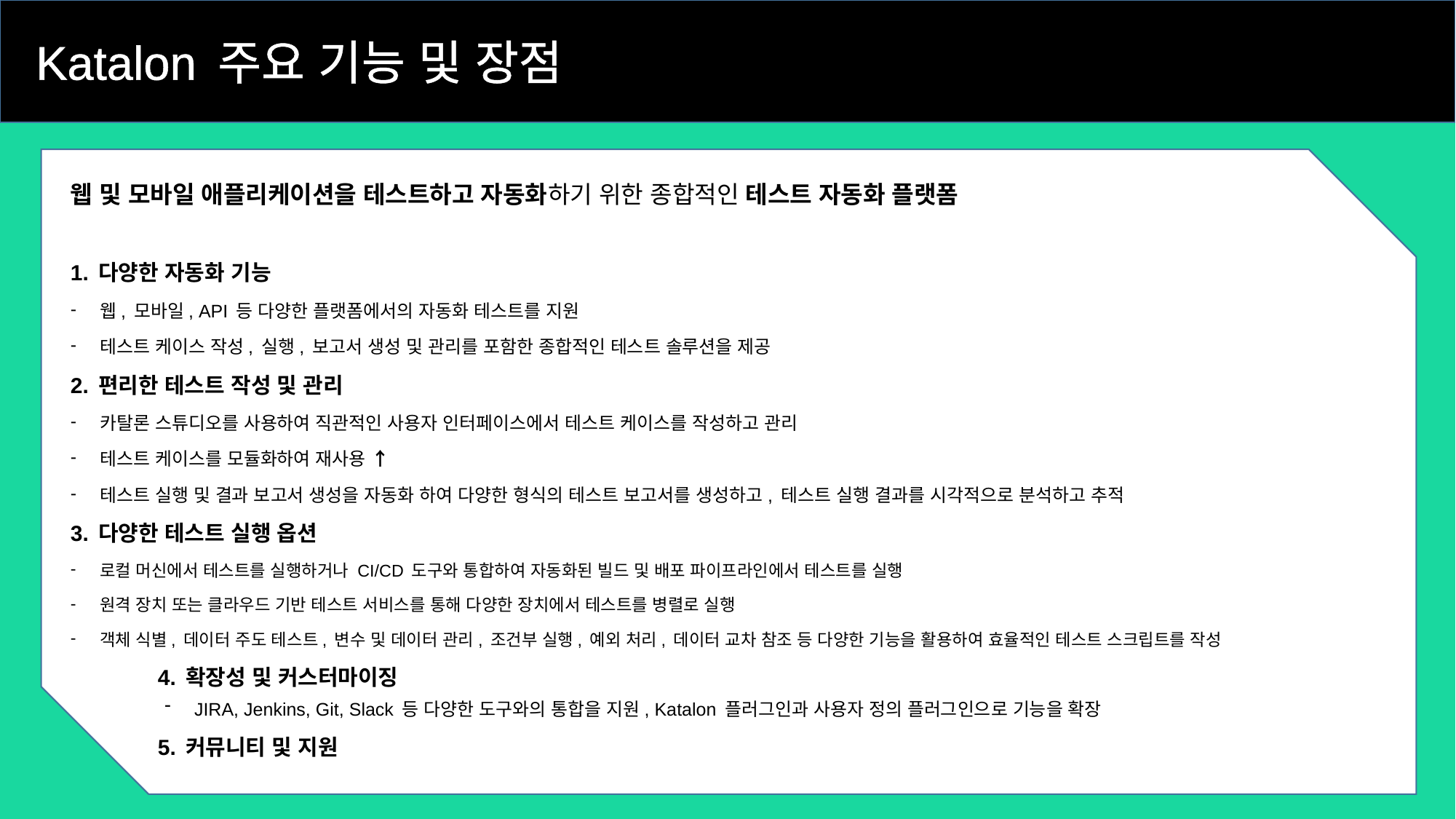

Katalon 주요 기능 및 장점

웹 및 모바일 애플리케이션을 테스트하고 자동화하기 위한 종합적인 테스트 자동화 플랫폼

1. 다양한 자동화 기능
웹, 모바일, API 등 다양한 플랫폼에서의 자동화 테스트를 지원
테스트 케이스 작성, 실행, 보고서 생성 및 관리를 포함한 종합적인 테스트 솔루션을 제공
2. 편리한 테스트 작성 및 관리
카탈론 스튜디오를 사용하여 직관적인 사용자 인터페이스에서 테스트 케이스를 작성하고 관리
테스트 케이스를 모듈화하여 재사용 ↑
테스트 실행 및 결과 보고서 생성을 자동화 하여 다양한 형식의 테스트 보고서를 생성하고, 테스트 실행 결과를 시각적으로 분석하고 추적
3. 다양한 테스트 실행 옵션
로컬 머신에서 테스트를 실행하거나 CI/CD 도구와 통합하여 자동화된 빌드 및 배포 파이프라인에서 테스트를 실행
원격 장치 또는 클라우드 기반 테스트 서비스를 통해 다양한 장치에서 테스트를 병렬로 실행
객체 식별, 데이터 주도 테스트, 변수 및 데이터 관리, 조건부 실행, 예외 처리, 데이터 교차 참조 등 다양한 기능을 활용하여 효율적인 테스트 스크립트를 작성
	4. 확장성 및 커스터마이징
JIRA, Jenkins, Git, Slack 등 다양한 도구와의 통합을 지원, Katalon 플러그인과 사용자 정의 플러그인으로 기능을 확장
	5. 커뮤니티 및 지원